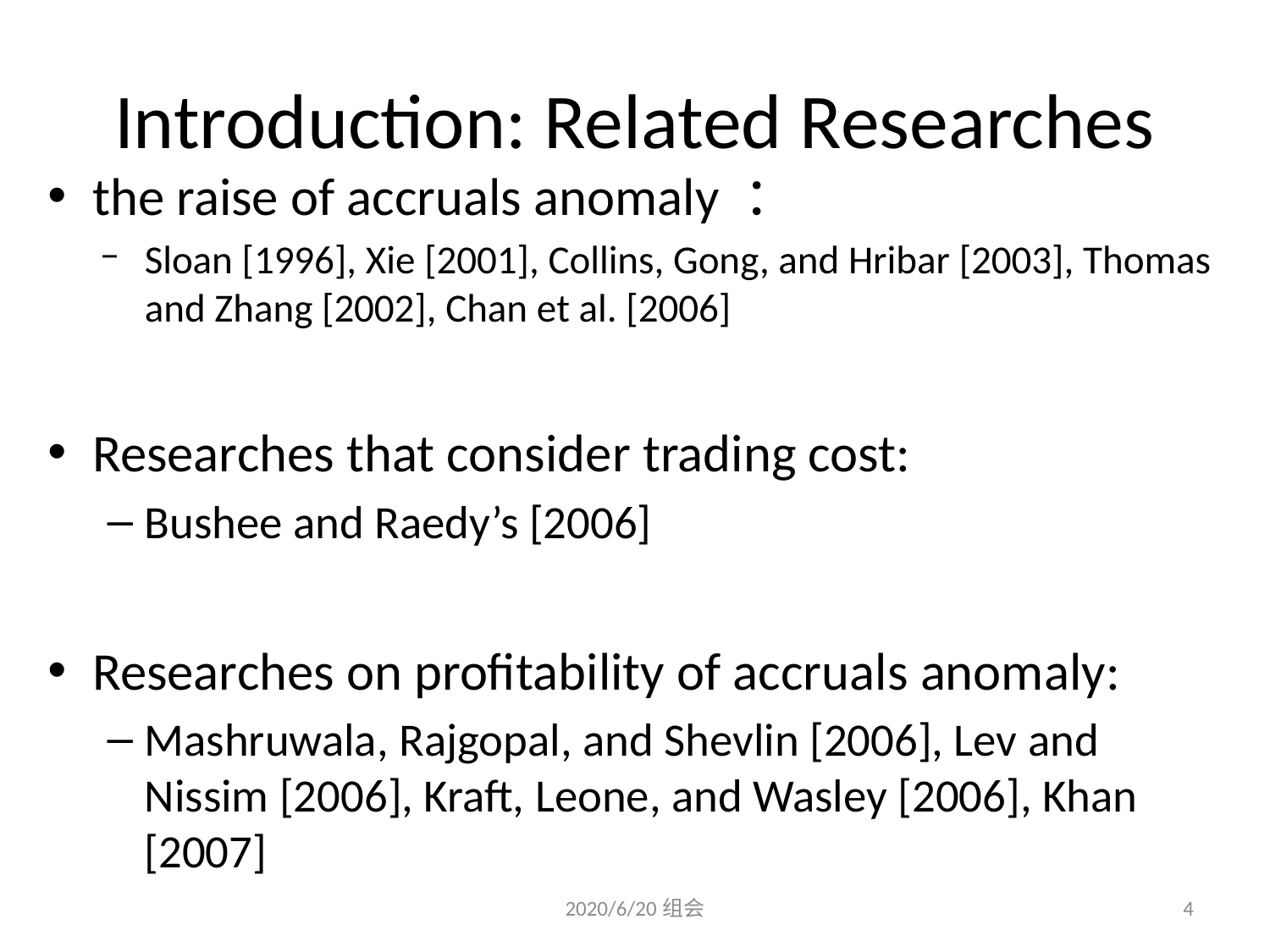

# Introduction: Related Researches
the raise of accruals anomaly ：
Sloan [1996], Xie [2001], Collins, Gong, and Hribar [2003], Thomas and Zhang [2002], Chan et al. [2006]

Researches that consider trading cost:
Bushee and Raedy’s [2006]

Researches on profitability of accruals anomaly:
Mashruwala, Rajgopal, and Shevlin [2006], Lev and Nissim [2006], Kraft, Leone, and Wasley [2006], Khan [2007]

2020/6/20组会
4